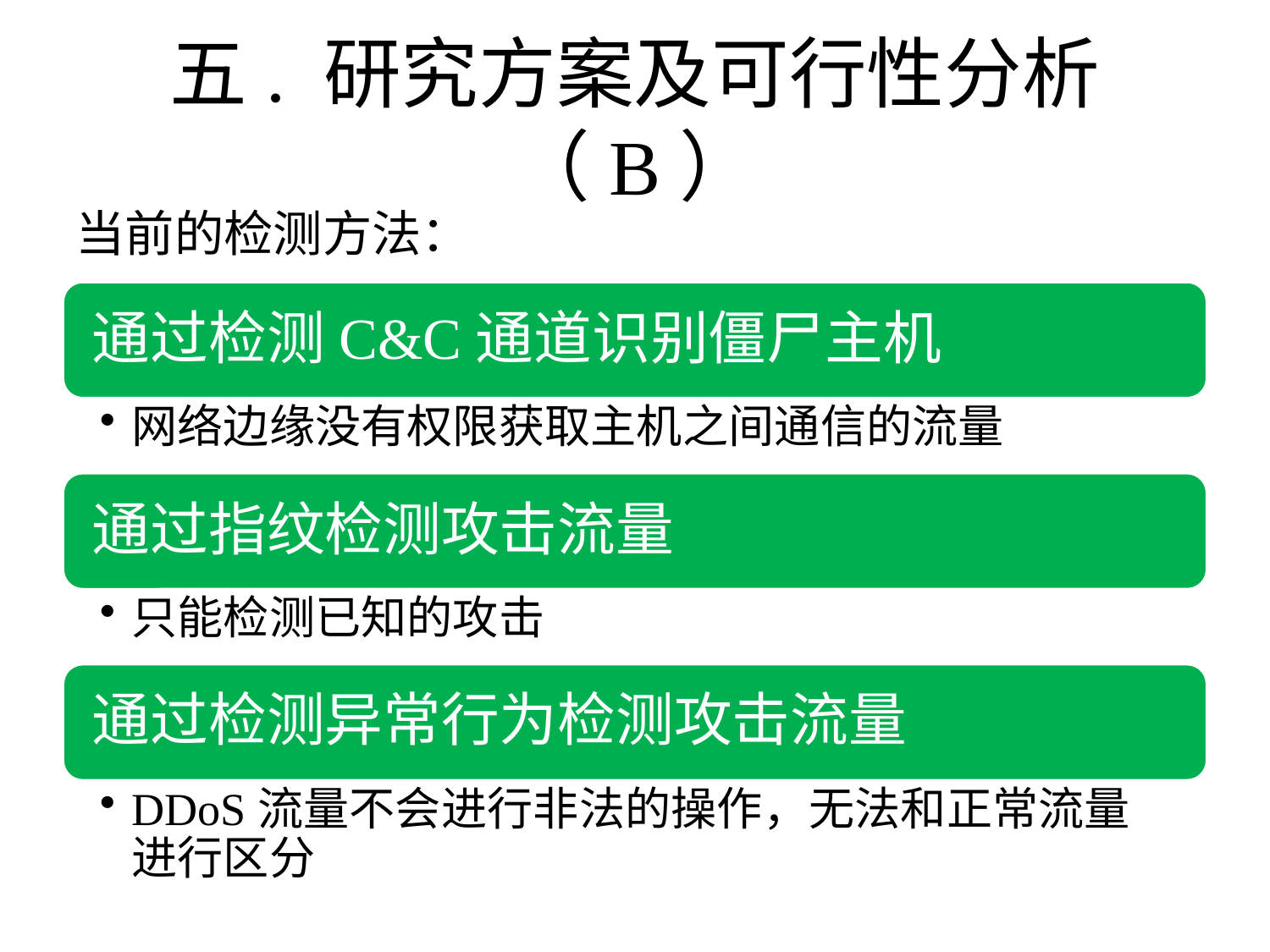

# 五. 研究方案及可行性分析（B）
当前的检测方法：
通过检测C&C通道识别僵尸主机
网络边缘没有权限获取主机之间通信的流量
通过指纹检测攻击流量
只能检测已知的攻击
通过检测异常行为检测攻击流量
DDoS流量不会进行非法的操作，无法和正常流量进行区分